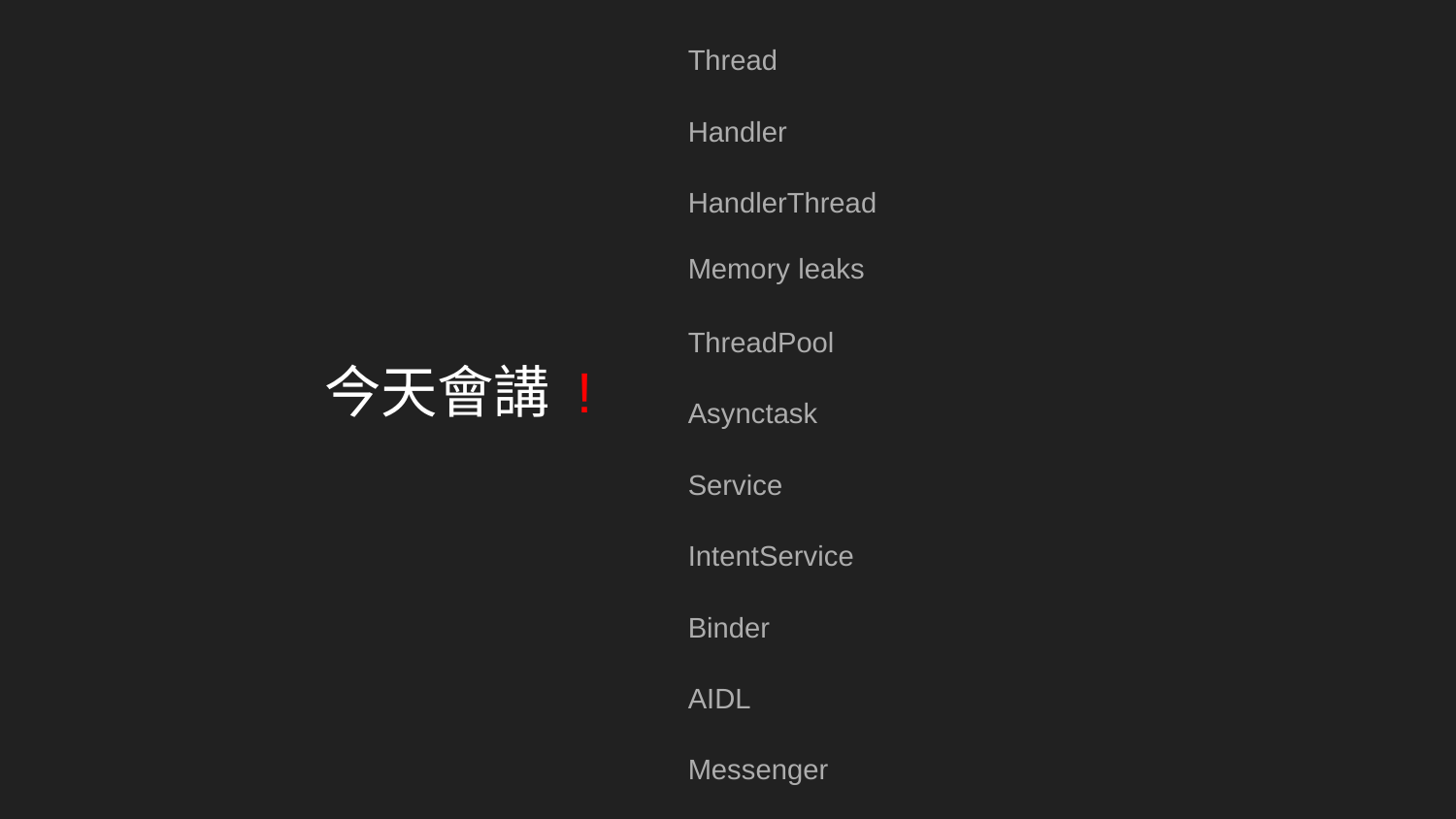

Thread
Handler
HandlerThread
Memory leaks

ThreadPool
Asynctask
Service
IntentService
Binder
AIDL
Messenger
# 今天會講 !